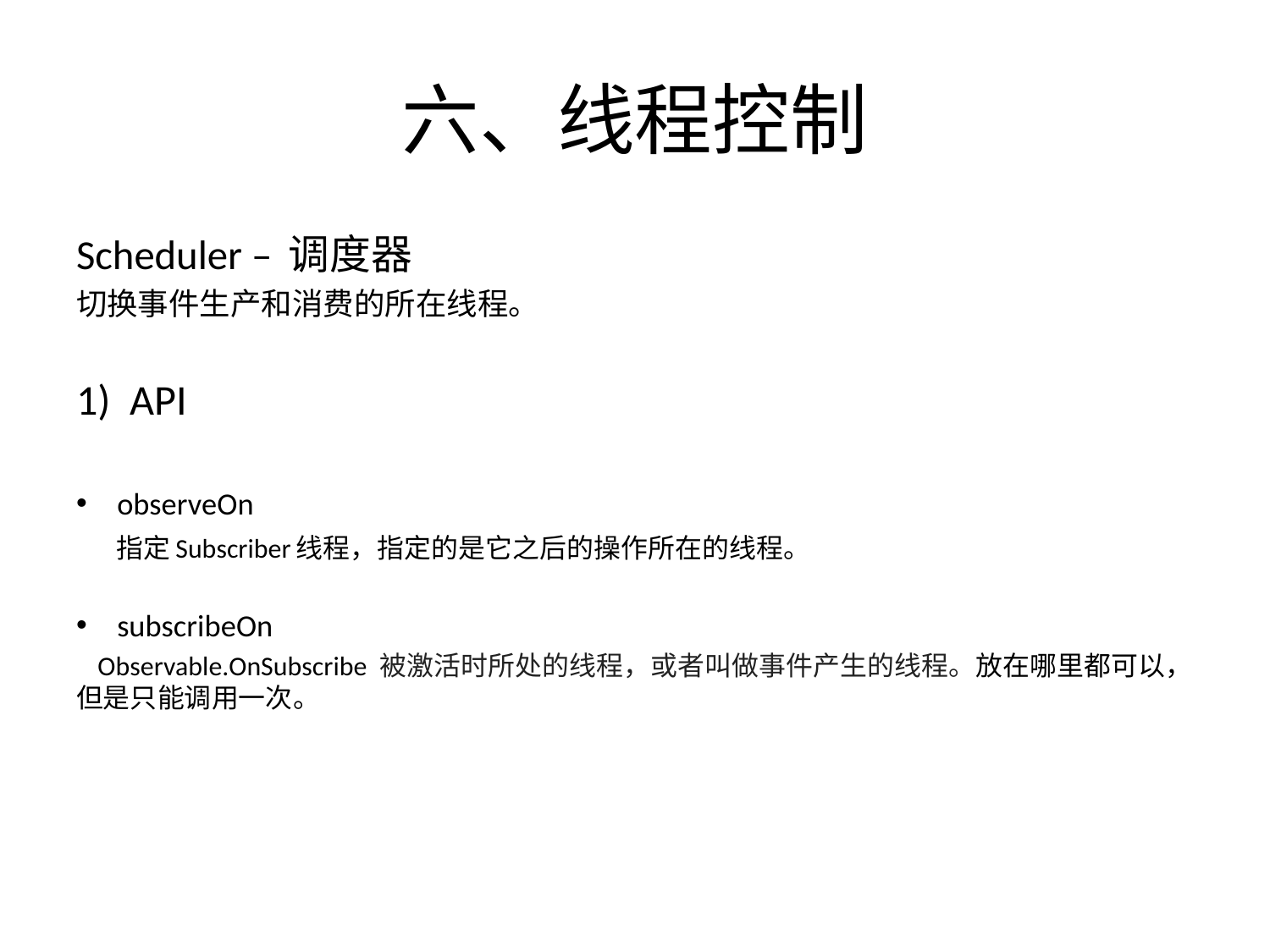

# 六、线程控制
Scheduler – 调度器
切换事件生产和消费的所在线程。

1)  API

observeOn
     指定Subscriber线程，指定的是它之后的操作所在的线程。

subscribeOn
   Observable.OnSubscribe 被激活时所处的线程，或者叫做事件产生的线程。放在哪里都可以，但是只能调用一次。